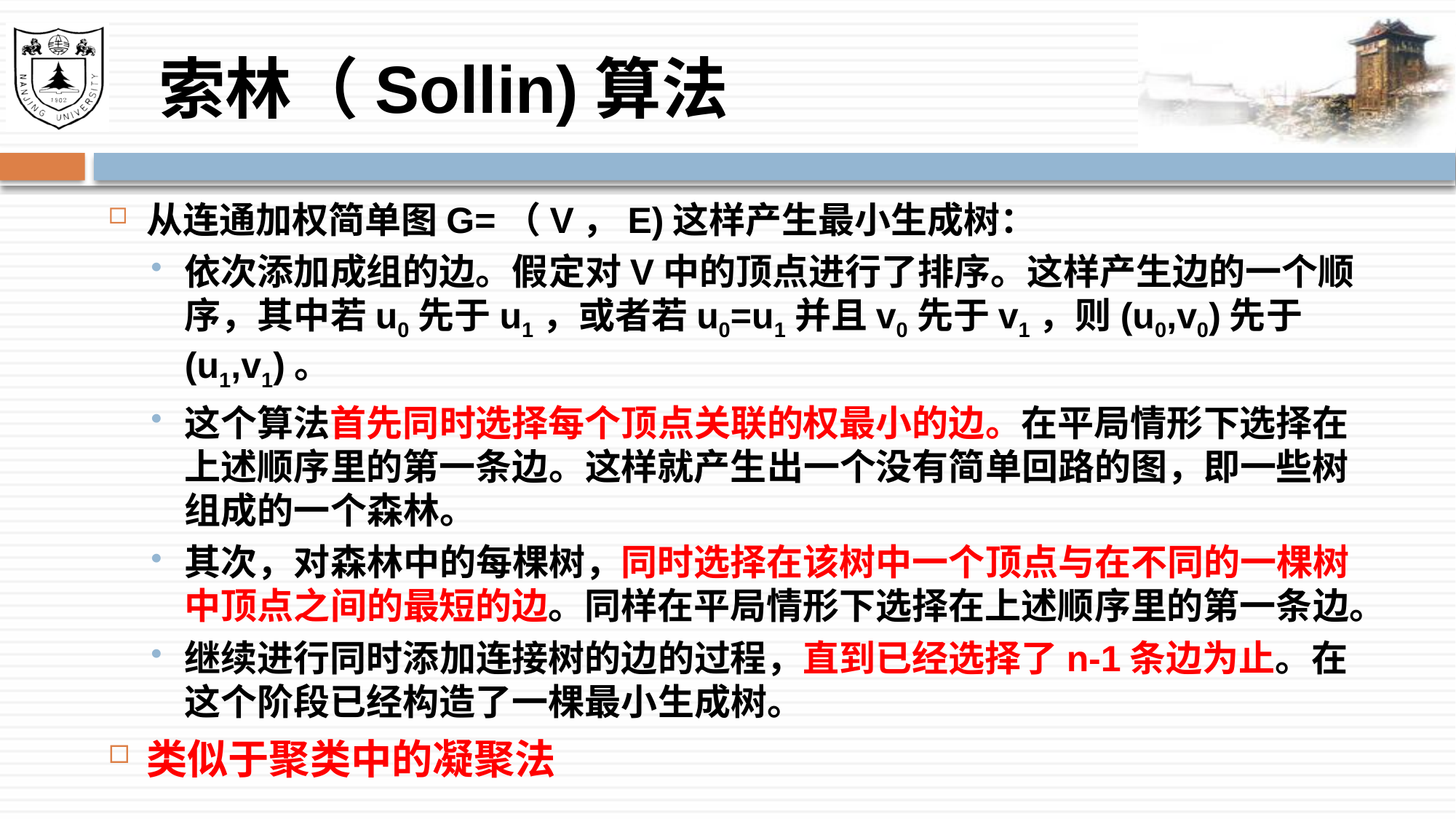

# 索林（Sollin)算法
从连通加权简单图G=（V，E)这样产生最小生成树：
依次添加成组的边。假定对V中的顶点进行了排序。这样产生边的一个顺序，其中若u0先于u1，或者若u0=u1并且v0先于v1，则(u0,v0)先于(u1,v1)。
这个算法首先同时选择每个顶点关联的权最小的边。在平局情形下选择在上述顺序里的第一条边。这样就产生出一个没有简单回路的图，即一些树组成的一个森林。
其次，对森林中的每棵树，同时选择在该树中一个顶点与在不同的一棵树中顶点之间的最短的边。同样在平局情形下选择在上述顺序里的第一条边。
继续进行同时添加连接树的边的过程，直到已经选择了n-1条边为止。在这个阶段已经构造了一棵最小生成树。
类似于聚类中的凝聚法